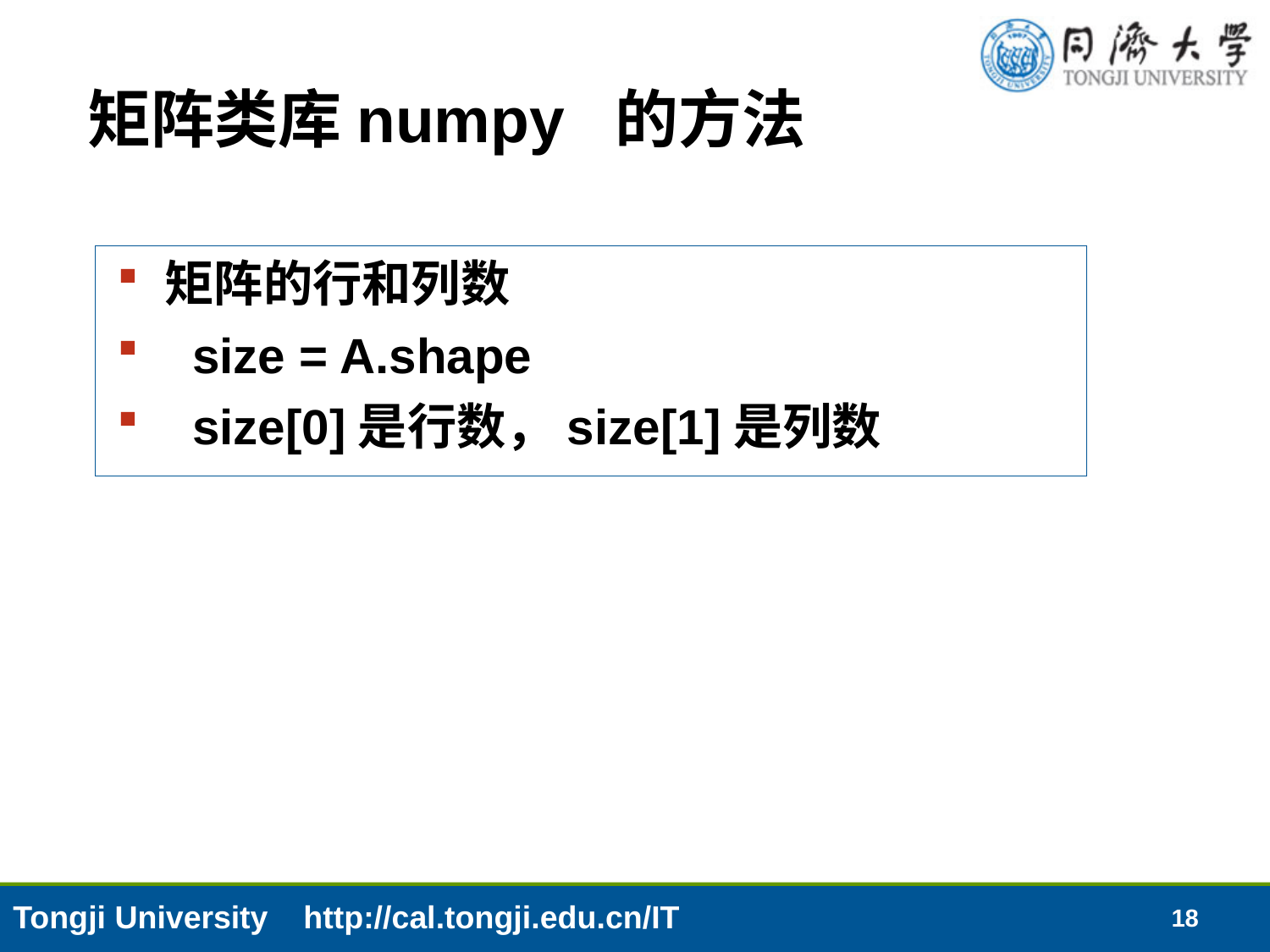

# 矩阵类库numpy  的方法
矩阵的行和列数
  size = A.shape
  size[0]是行数，size[1]是列数